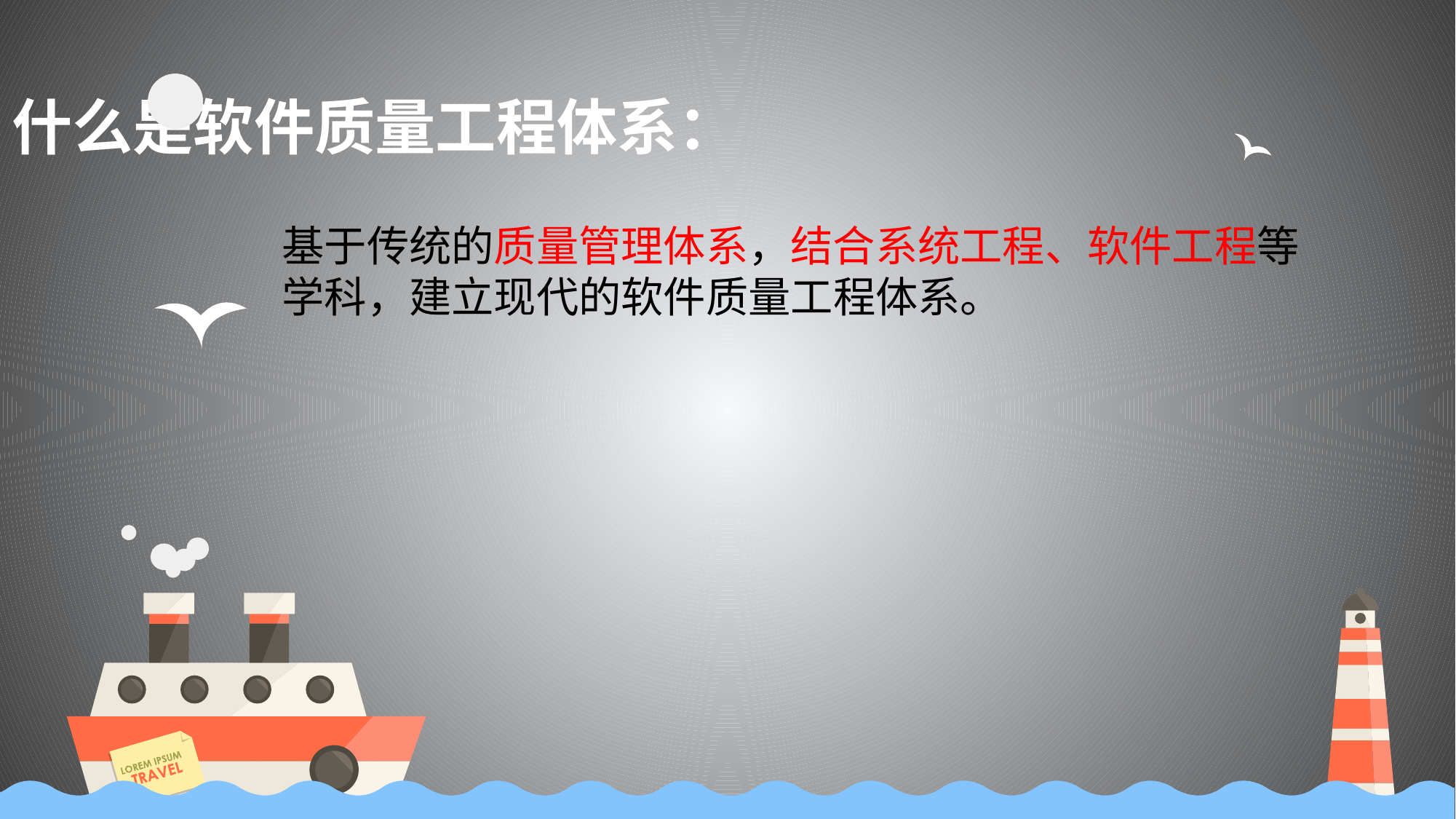

什么是软件质量工程体系：

基于传统的质量管理体系，结合系统工程、软件工程等学科，建立现代的软件质量工程体系。